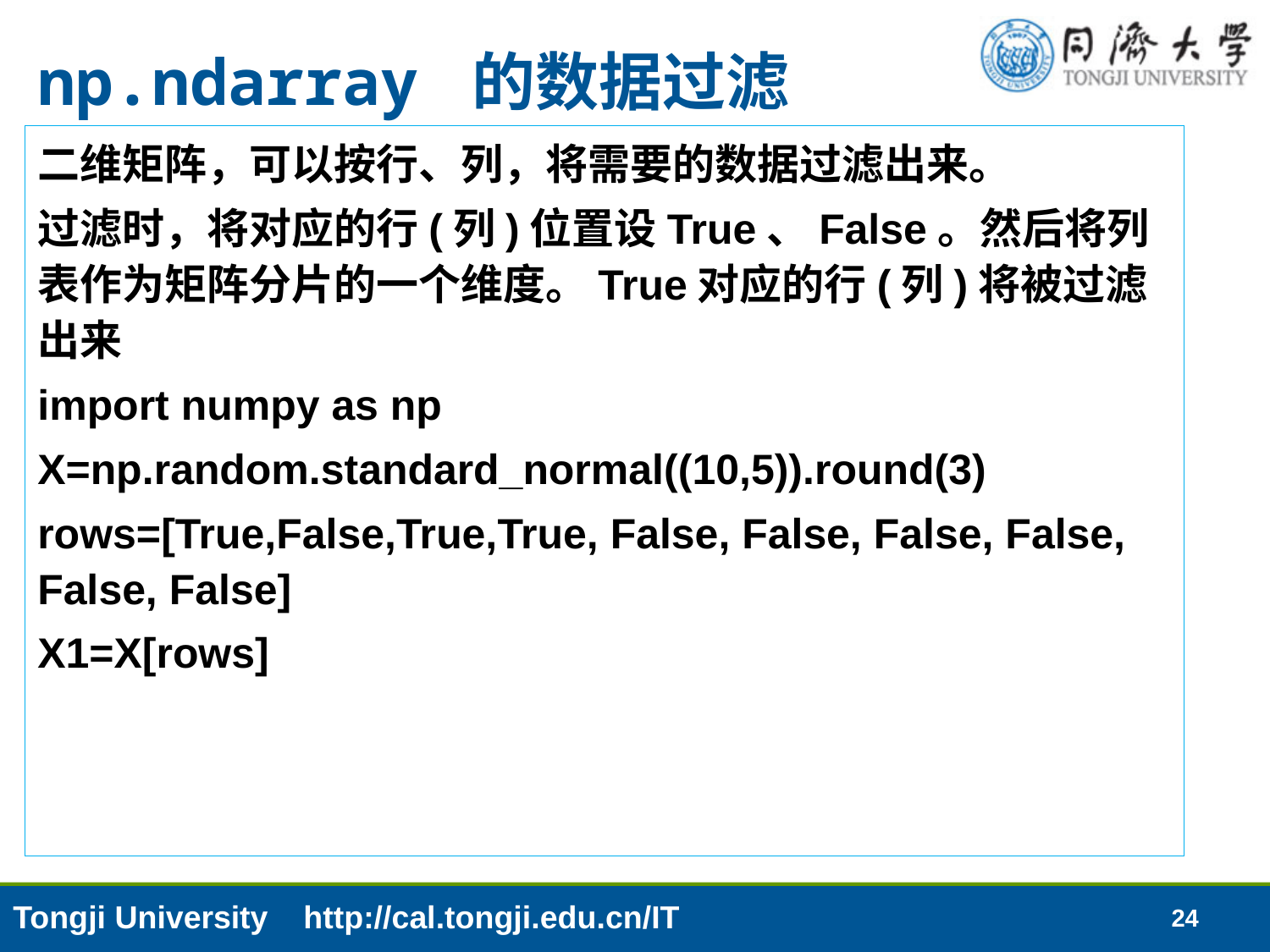

# np.ndarray 的数据过滤
二维矩阵，可以按行、列，将需要的数据过滤出来。
过滤时，将对应的行(列)位置设True、False。然后将列表作为矩阵分片的一个维度。True对应的行(列)将被过滤出来
import numpy as np
X=np.random.standard_normal((10,5)).round(3)
rows=[True,False,True,True, False, False, False, False, False, False]
X1=X[rows]